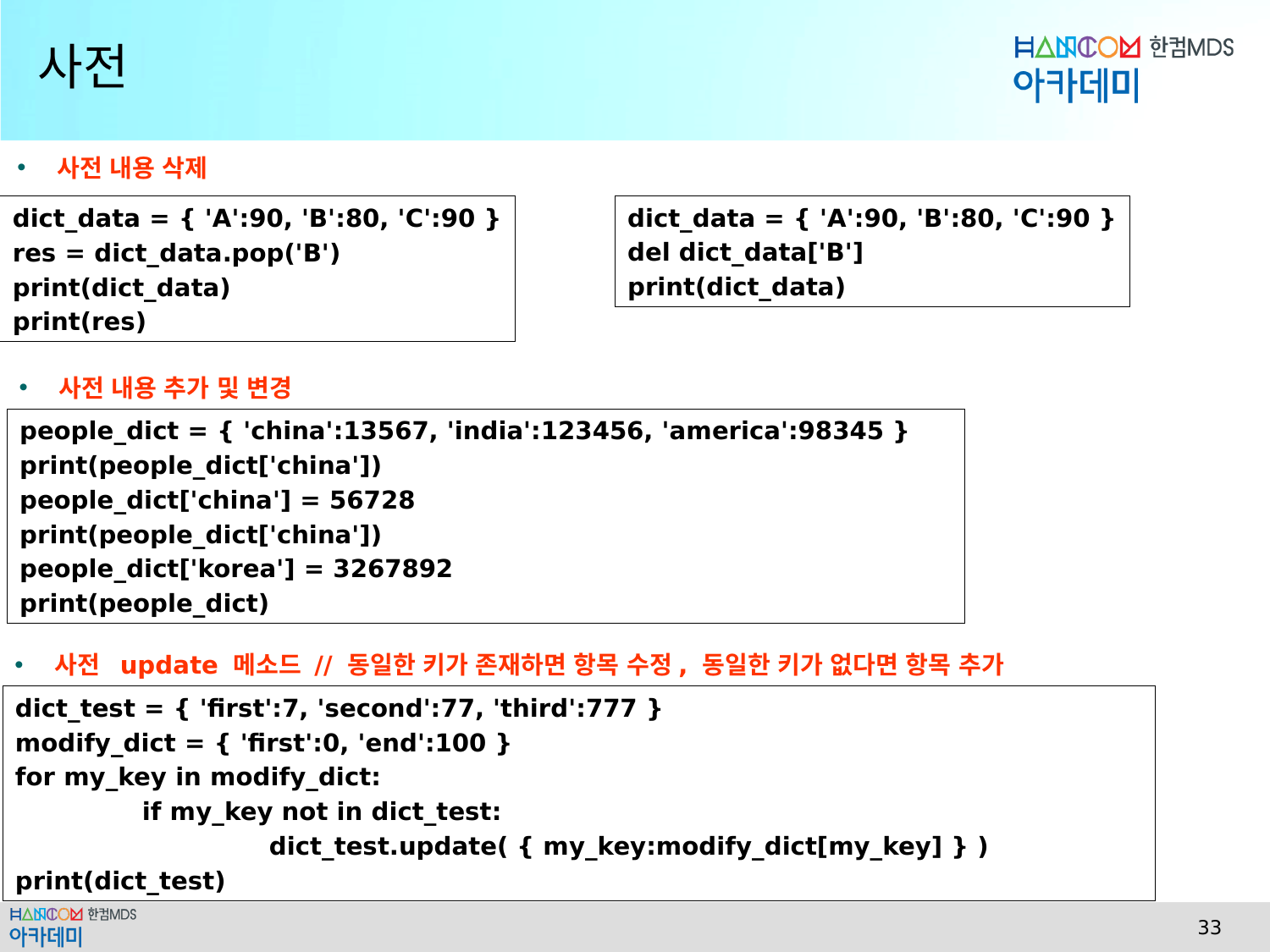

# 사전
사전 내용 삭제
dict_data = { 'A':90, 'B':80, 'C':90 }
res = dict_data.pop('B')
print(dict_data)
print(res)
dict_data = { 'A':90, 'B':80, 'C':90 }
del dict_data['B']
print(dict_data)
사전 내용 추가 및 변경
people_dict = { 'china':13567, 'india':123456, 'america':98345 }
print(people_dict['china'])
people_dict['china'] = 56728
print(people_dict['china'])
people_dict['korea'] = 3267892
print(people_dict)
사전  update 메소드 // 동일한 키가 존재하면 항목 수정, 동일한 키가 없다면 항목 추가
dict_test = { 'first':7, 'second':77, 'third':777 }
modify_dict = { 'first':0, 'end':100 }
for my_key in modify_dict:
	if my_key not in dict_test:
		dict_test.update( { my_key:modify_dict[my_key] } )
print(dict_test)
                               33